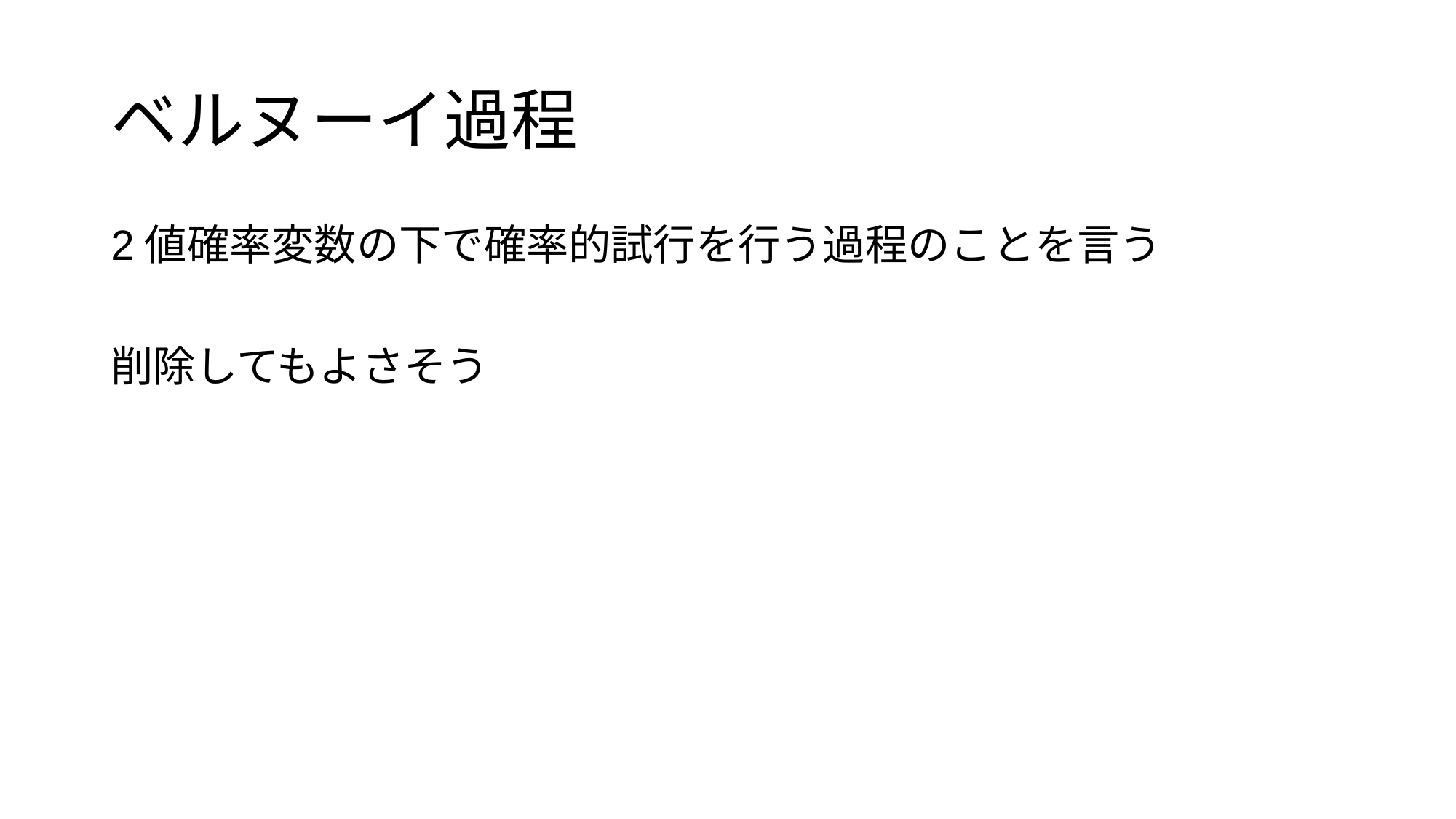

# ベルヌーイ過程
2値確率変数の下で確率的試行を行う過程のことを言う

削除してもよさそう